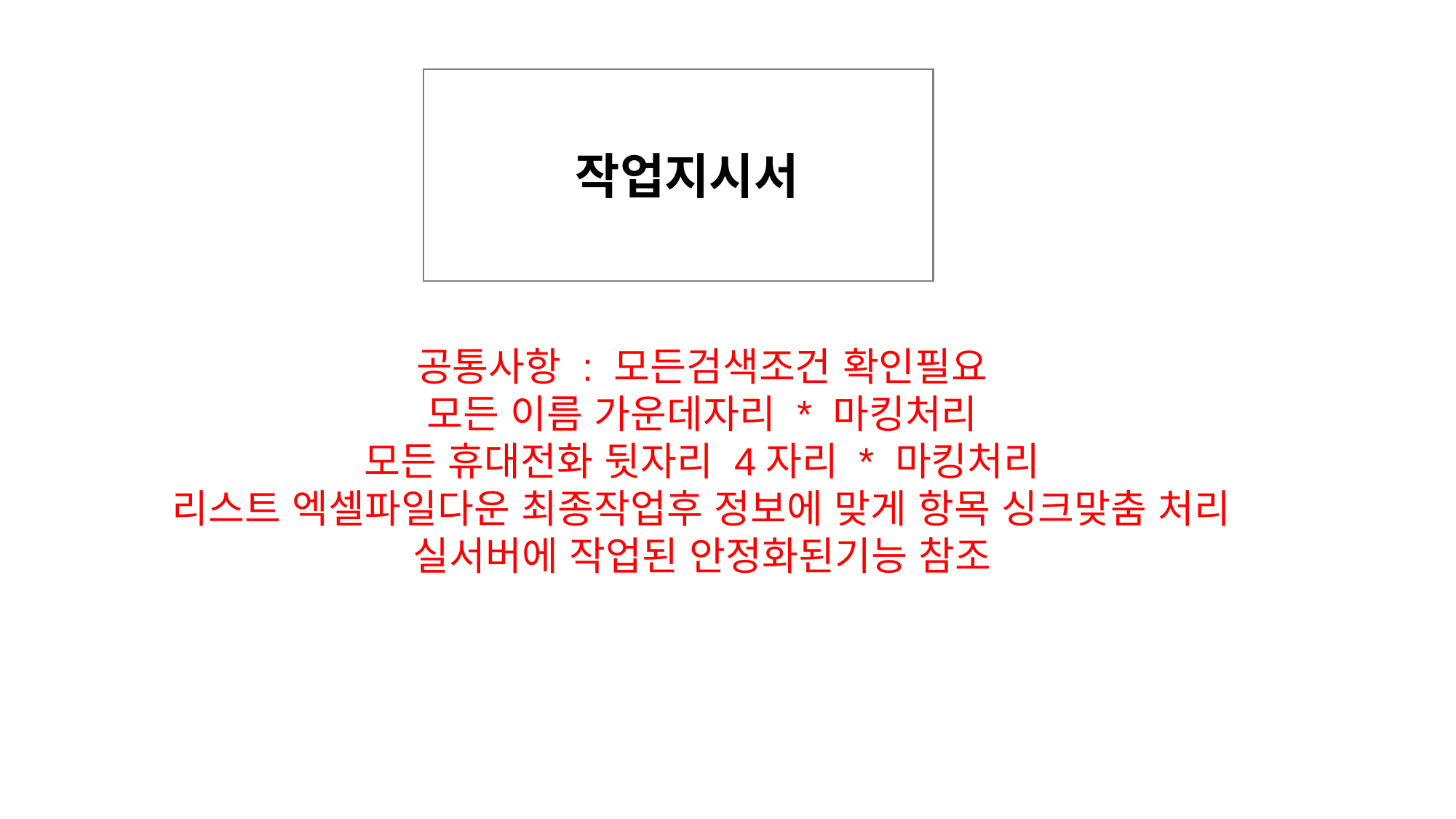

작업지시서
공통사항 : 모든검색조건 확인필요
모든 이름 가운데자리 * 마킹처리
모든 휴대전화 뒷자리 4자리 * 마킹처리
리스트 엑셀파일다운 최종작업후 정보에 맞게 항목 싱크맞춤 처리
실서버에 작업된 안정화된기능 참조